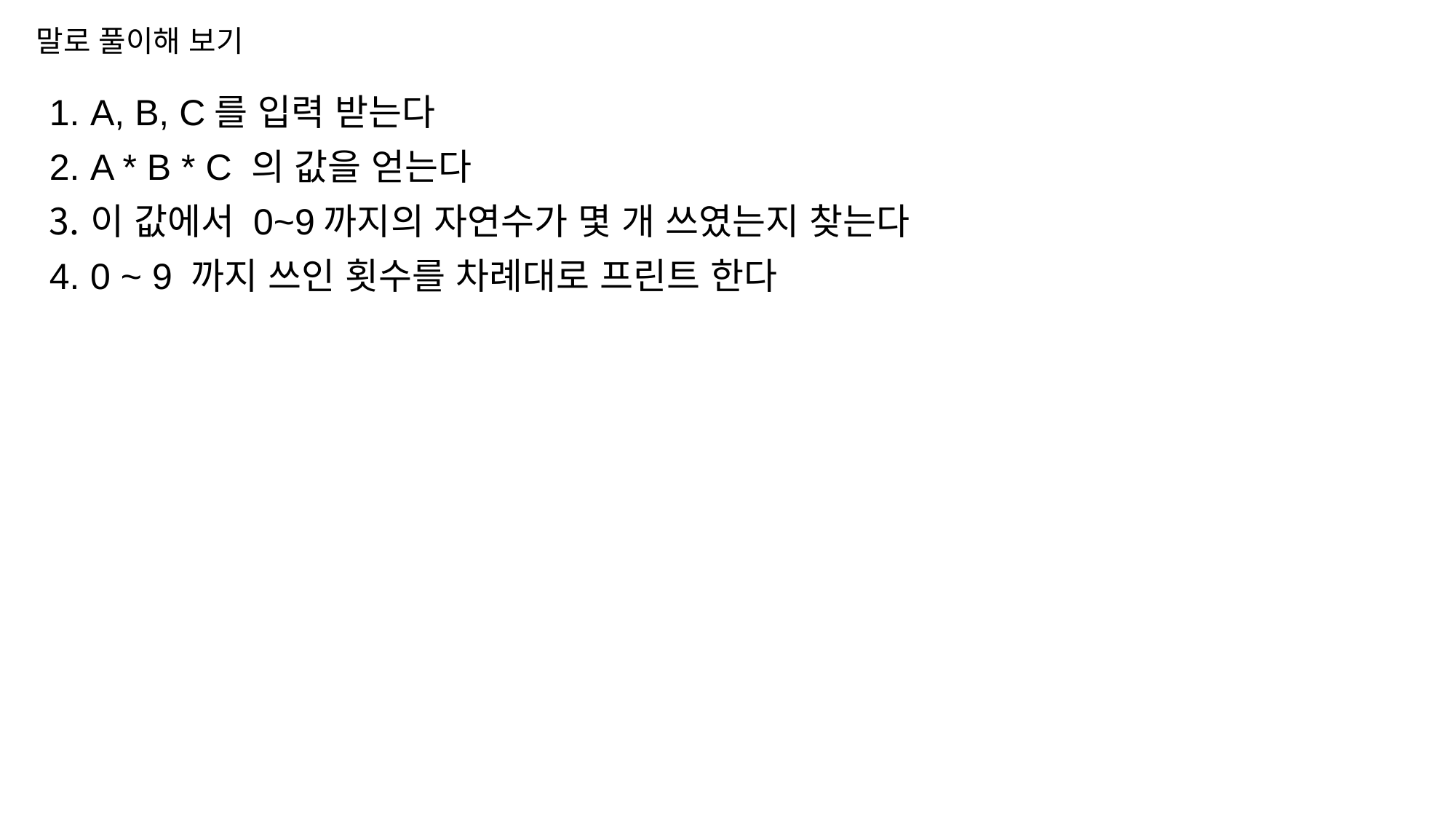

# 말로 풀이해 보기
A, B, C를 입력 받는다
A * B * C 의 값을 얻는다
이 값에서 0~9까지의 자연수가 몇 개 쓰였는지 찾는다
0 ~ 9 까지 쓰인 횟수를 차례대로 프린트 한다